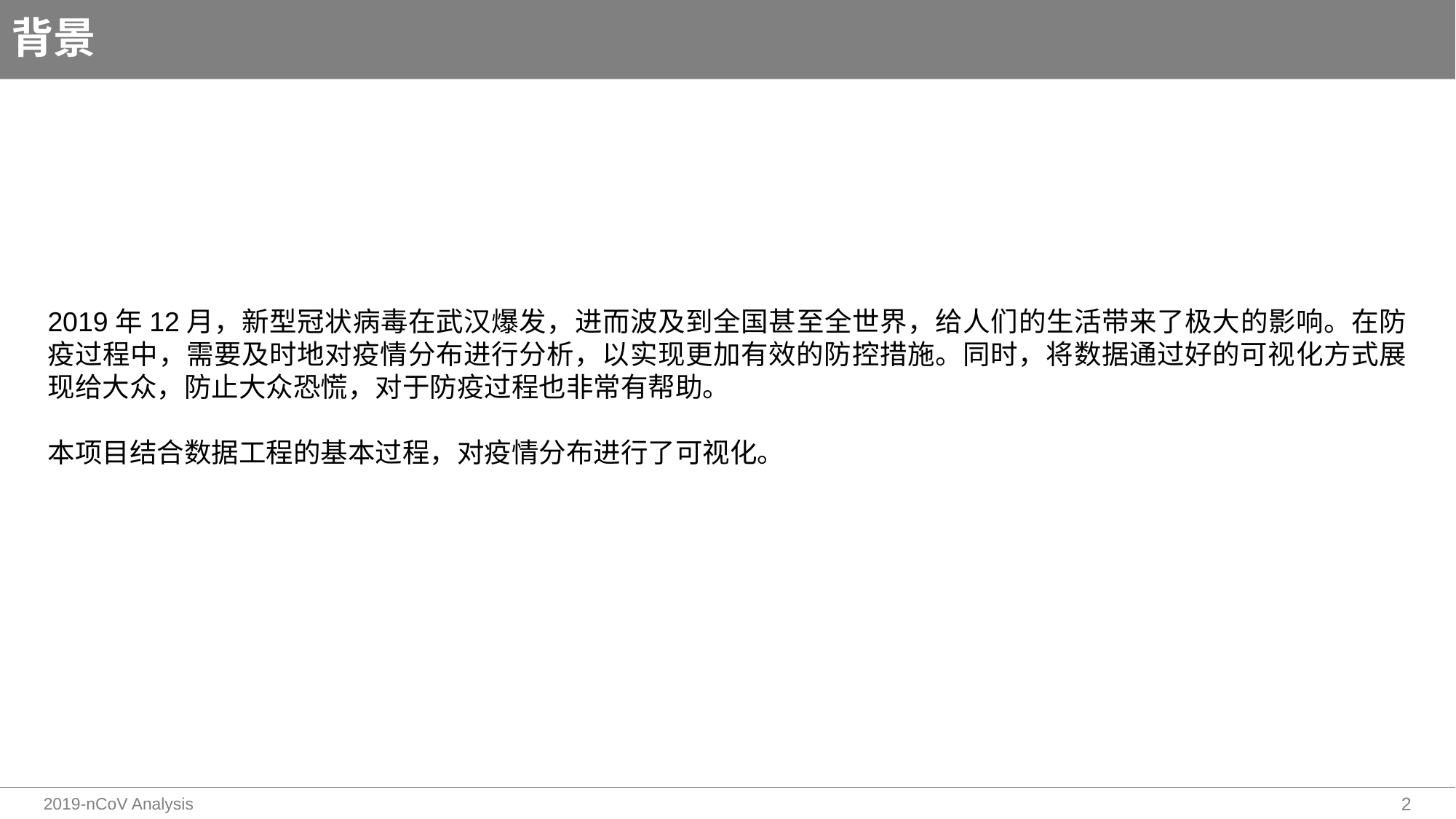

背景
2019年12月，新型冠状病毒在武汉爆发，进而波及到全国甚至全世界，给人们的生活带来了极大的影响。在防疫过程中，需要及时地对疫情分布进行分析，以实现更加有效的防控措施。同时，将数据通过好的可视化方式展现给大众，防止大众恐慌，对于防疫过程也非常有帮助。

本项目结合数据工程的基本过程，对疫情分布进行了可视化。
2